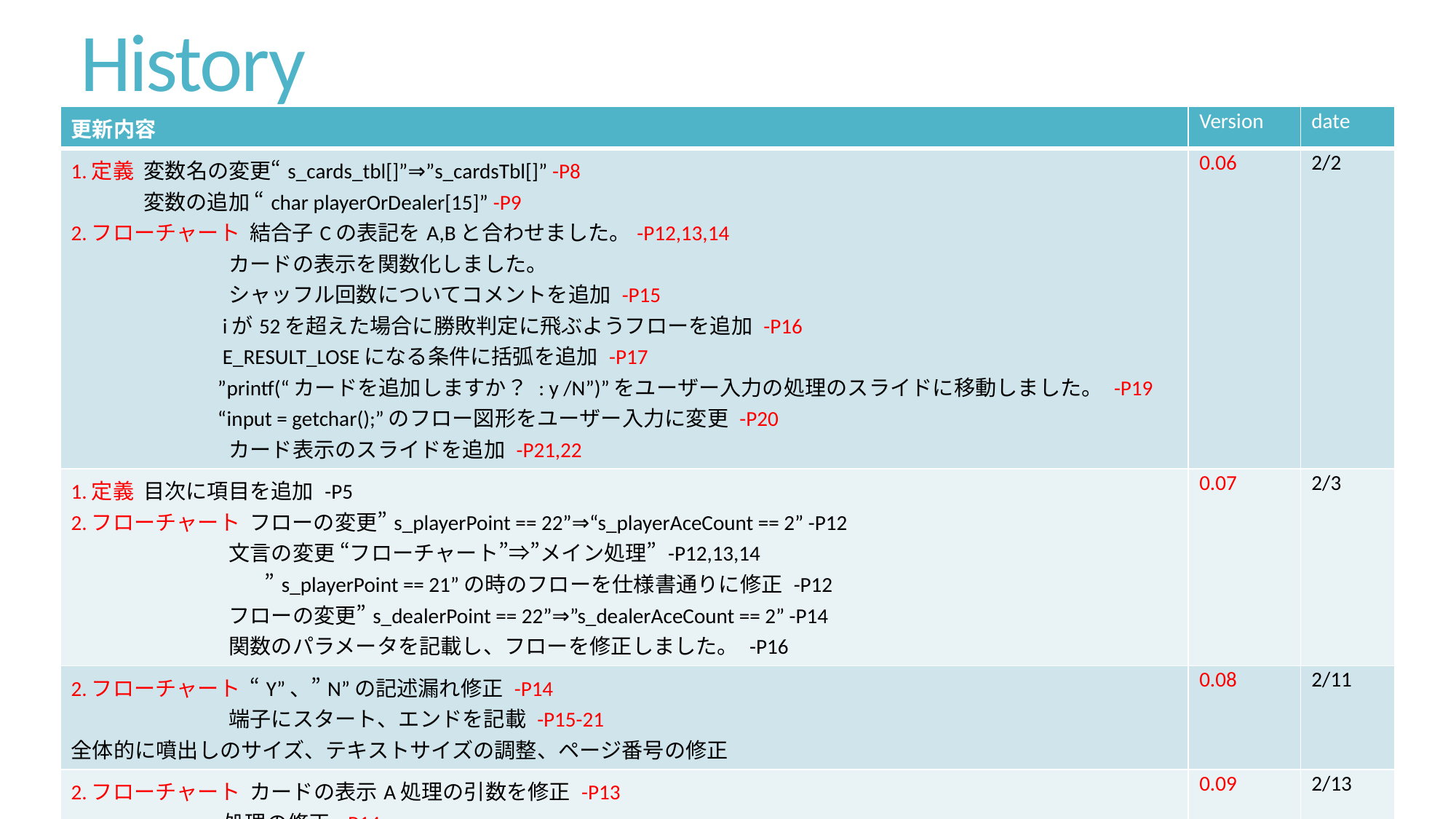

History
| 更新内容 | Version | date |
| --- | --- | --- |
| 1.定義 変数名の変更“s\_cards\_tbl[]”⇒”s\_cardsTbl[]” -P8 変数の追加 “char playerOrDealer[15]” -P9 2.フローチャート 結合子Cの表記をA,Bと合わせました。-P12,13,14 カードの表示を関数化しました。 シャッフル回数についてコメントを追加 -P15 iが52を超えた場合に勝敗判定に飛ぶようフローを追加 -P16 E\_RESULT\_LOSEになる条件に括弧を追加 -P17 ”printf(“カードを追加しますか？ : y /N”)”をユーザー入力の処理のスライドに移動しました。 -P19 “input = getchar();”のフロー図形をユーザー入力に変更 -P20 カード表示のスライドを追加 -P21,22 | 0.06 | 2/2 |
| 1.定義 目次に項目を追加 -P5 2.フローチャート フローの変更”s\_playerPoint == 22”⇒“s\_playerAceCount == 2” -P12 文言の変更 “フローチャート”⇒”メイン処理” -P12,13,14 　　　　　　 ”s\_playerPoint == 21”の時のフローを仕様書通りに修正 -P12 フローの変更”s\_dealerPoint == 22”⇒”s\_dealerAceCount == 2” -P14 関数のパラメータを記載し、フローを修正しました。 -P16 | 0.07 | 2/3 |
| 2.フローチャート “Y”、”N”の記述漏れ修正 -P14 端子にスタート、エンドを記載 -P15-21 全体的に噴出しのサイズ、テキストサイズの調整、ページ番号の修正 | 0.08 | 2/11 |
| 2.フローチャート カードの表示A処理の引数を修正 -P13 処理の修正 -P14 “playerHand[\*drawCount] = s\_cards\_tbl[i]”⇒”hand[\*drawCount] = s\_cards\_tbl[i]” | 0.09 | 2/13 |